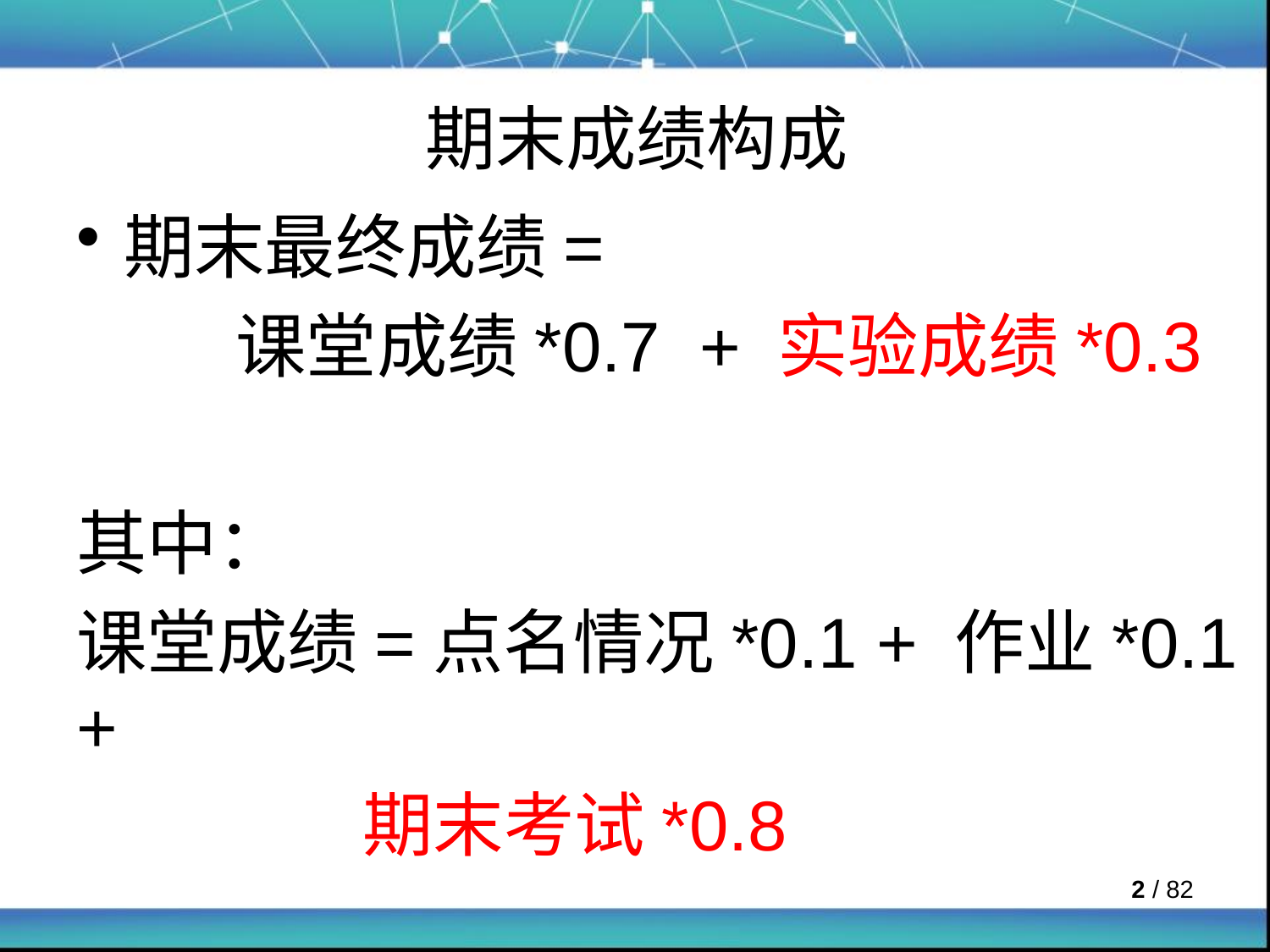

# 期末成绩构成
期末最终成绩=
         课堂成绩*0.7  + 实验成绩*0.3

其中：
课堂成绩=点名情况*0.1 + 作业*0.1 +
                 期末考试*0.8
2 / 82